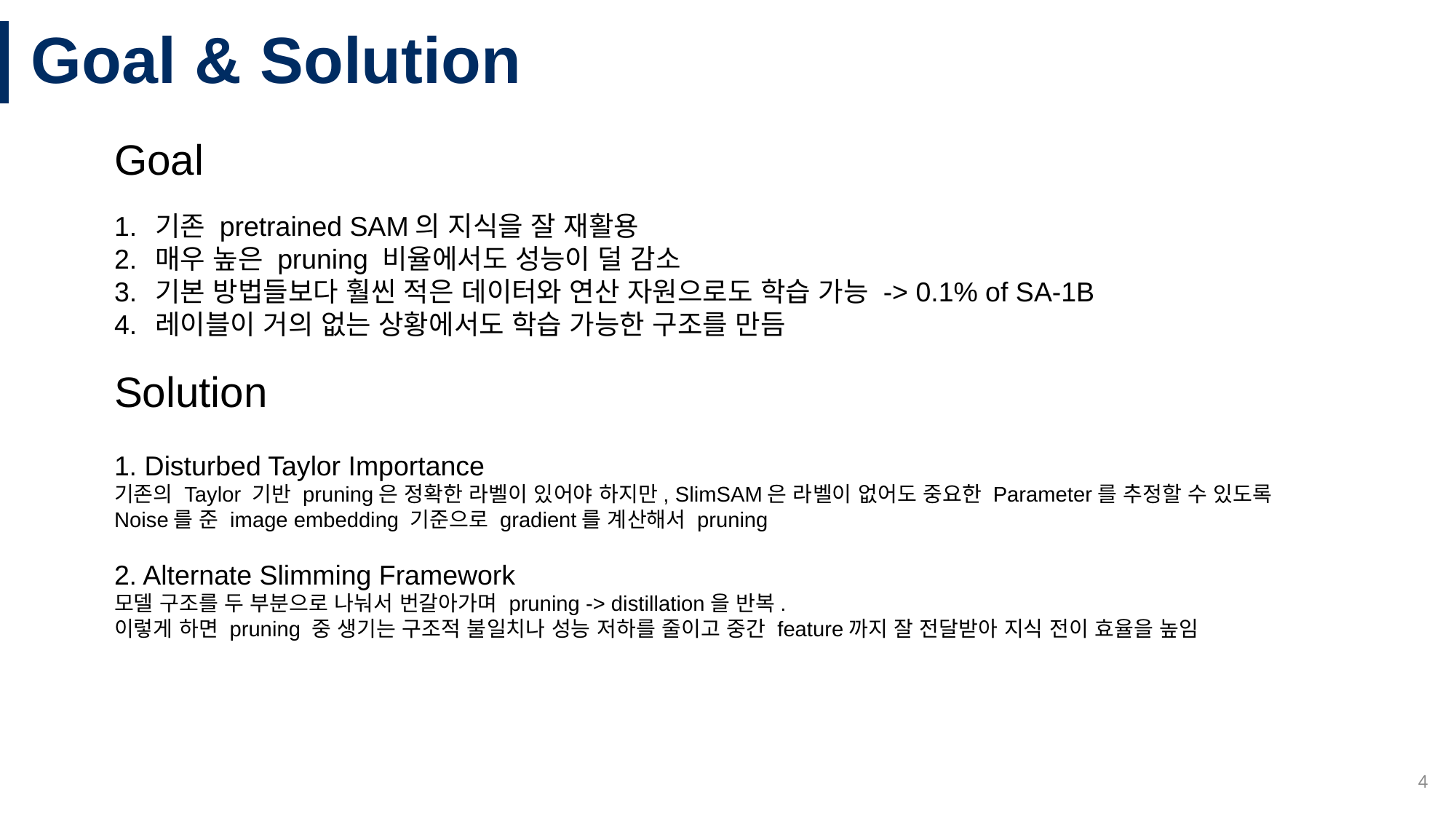

# Goal & Solution
Goal

기존 pretrained SAM의 지식을 잘 재활용
매우 높은 pruning 비율에서도 성능이 덜 감소
기본 방법들보다 훨씬 적은 데이터와 연산 자원으로도 학습 가능 -> 0.1% of SA-1B
레이블이 거의 없는 상황에서도 학습 가능한 구조를 만듬
Solution

1. Disturbed Taylor Importance
기존의 Taylor 기반 pruning은 정확한 라벨이 있어야 하지만, SlimSAM은 라벨이 없어도 중요한 Parameter를 추정할 수 있도록 Noise를 준 image embedding 기준으로 gradient를 계산해서 pruning

2. Alternate Slimming Framework
모델 구조를 두 부분으로 나눠서 번갈아가며 pruning -> distillation을 반복.
이렇게 하면 pruning 중 생기는 구조적 불일치나 성능 저하를 줄이고 중간 feature까지 잘 전달받아 지식 전이 효율을 높임
4